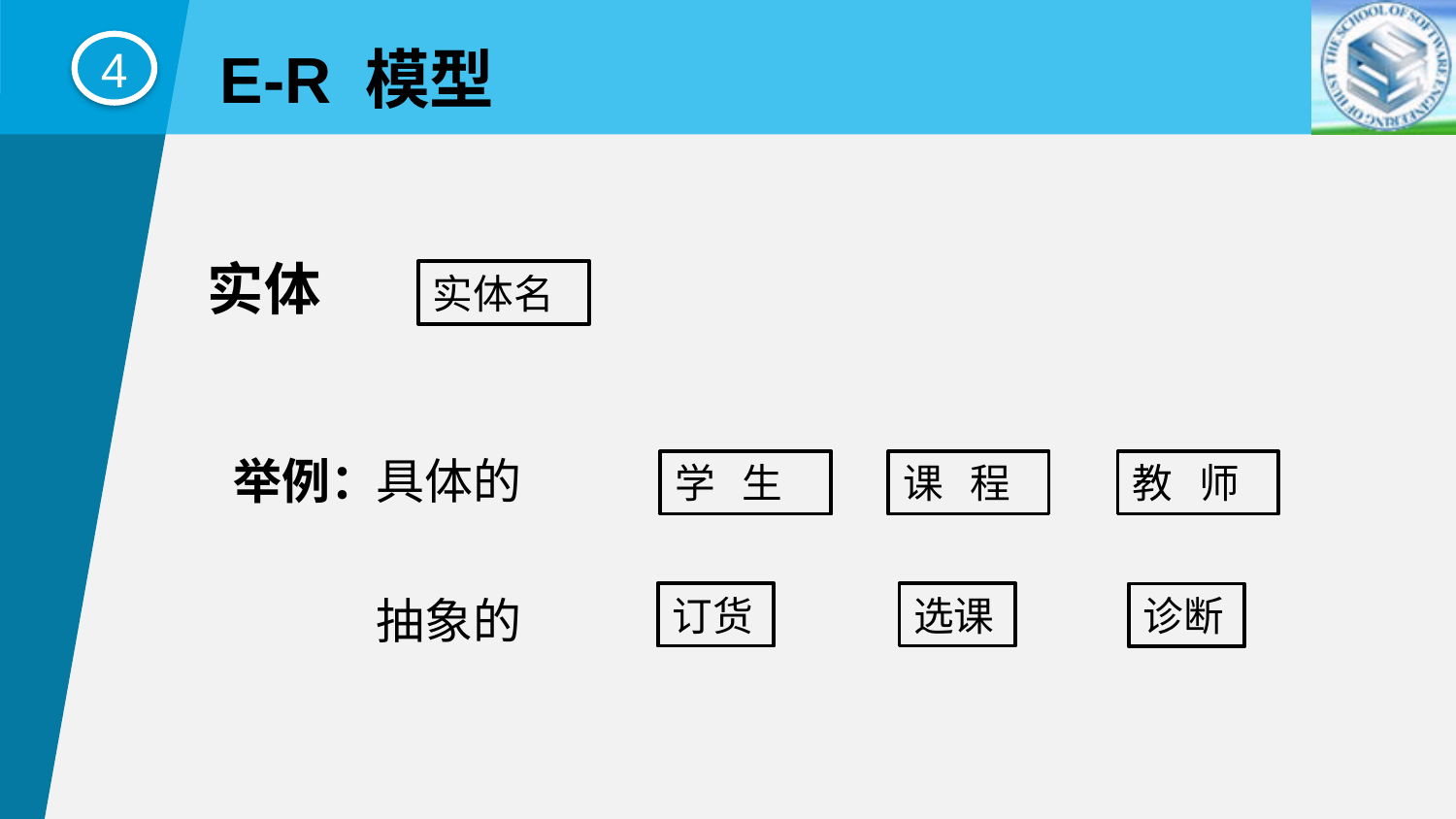

E-R 模型
4
实体
实体名
举例：
具体的
学   生
课   程
教   师
订货
选课
抽象的
诊断